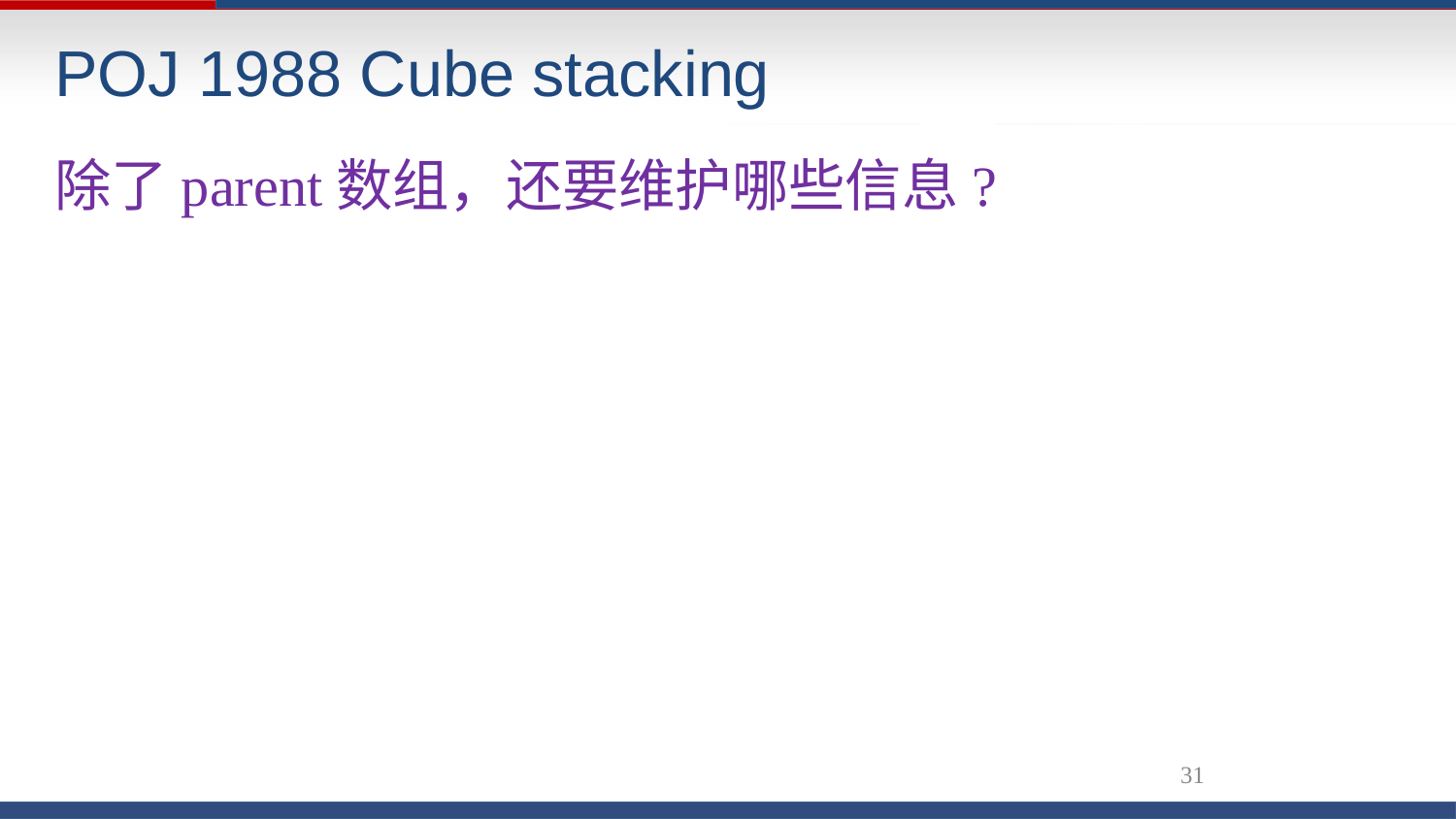

# POJ 1988 Cube stacking
除了parent数组，还要维护哪些信息?

31